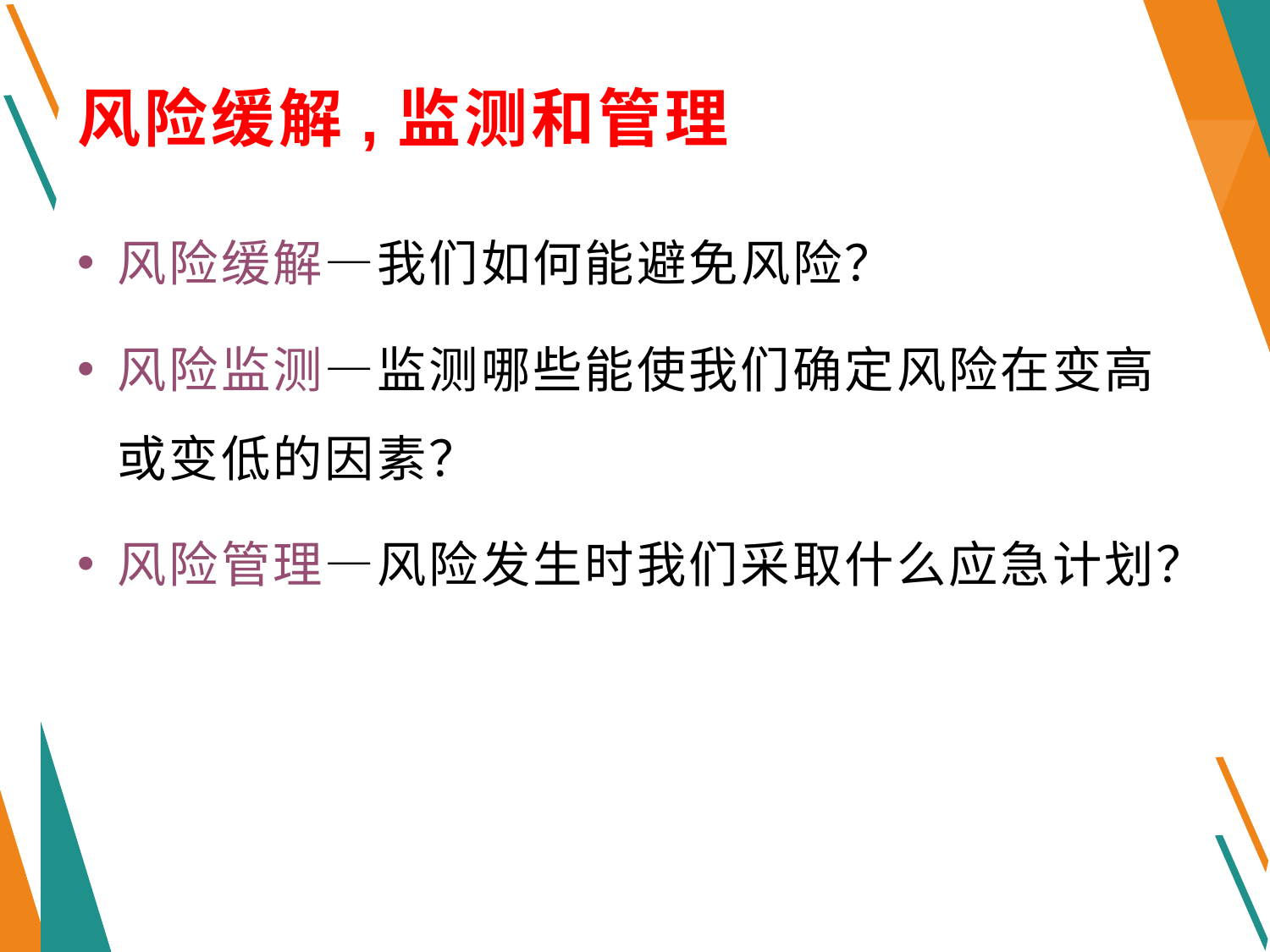

# 风险缓解,监测和管理
风险缓解—我们如何能避免风险？
风险监测—监测哪些能使我们确定风险在变高或变低的因素？
风险管理—风险发生时我们采取什么应急计划？
14